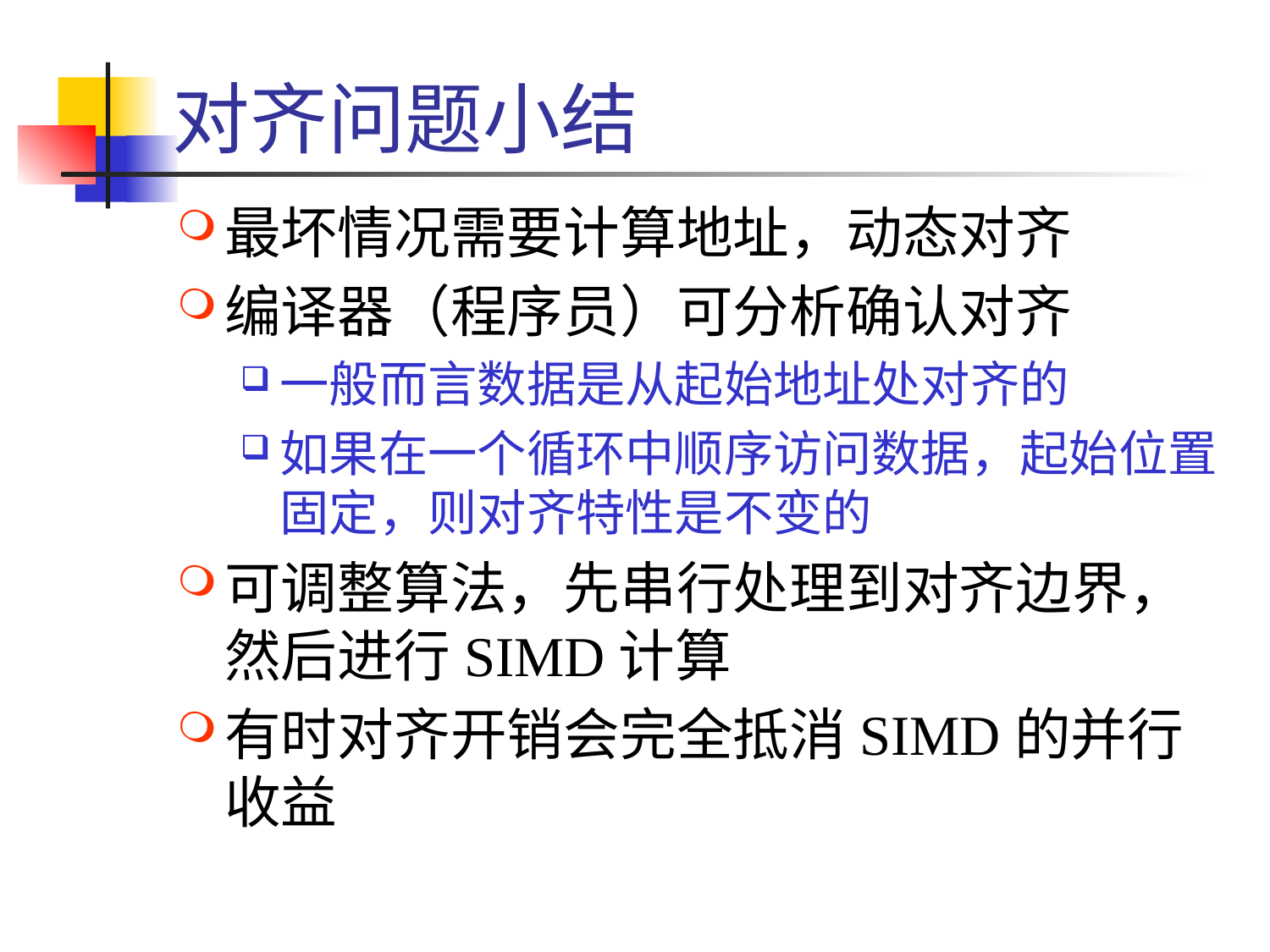

# 对齐问题小结
最坏情况需要计算地址，动态对齐
编译器（程序员）可分析确认对齐
一般而言数据是从起始地址处对齐的
如果在一个循环中顺序访问数据，起始位置固定，则对齐特性是不变的
可调整算法，先串行处理到对齐边界，然后进行SIMD计算
有时对齐开销会完全抵消SIMD的并行收益